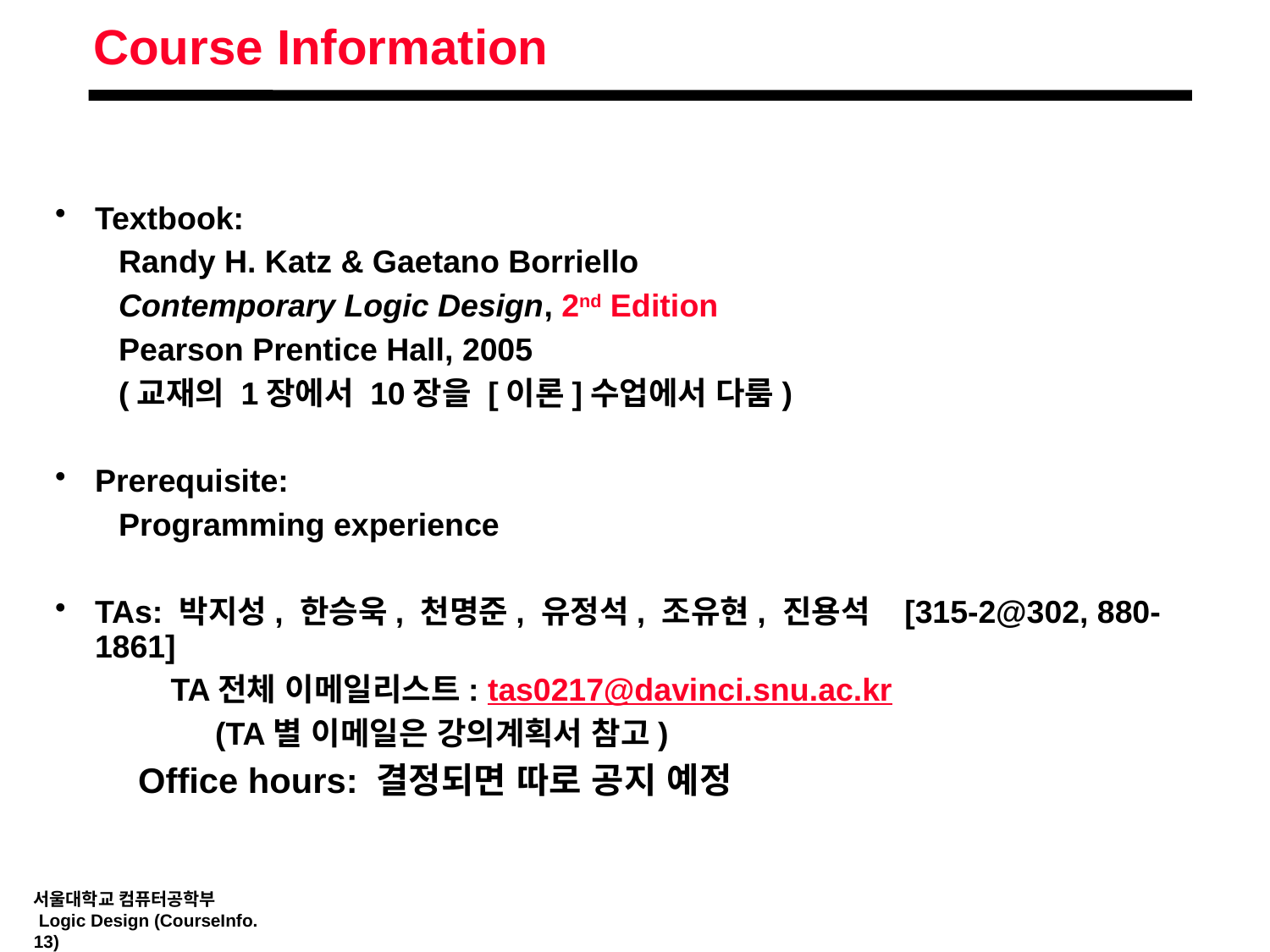

# Course Information

Textbook:
Randy H. Katz & Gaetano Borriello
Contemporary Logic Design, 2nd Edition
Pearson Prentice Hall, 2005
(교재의 1장에서 10장을 [이론]수업에서 다룸)

Prerequisite:
Programming experience

TAs: 박지성, 한승욱, 천명준, 유정석, 조유현, 진용석   [315-2@302, 880-1861]
             TA전체 이메일리스트: tas0217@davinci.snu.ac.kr
                  (TA별 이메일은 강의계획서 참고)
  Office hours: 결정되면 따로 공지 예정

서울대학교 컴퓨터공학부
 Logic Design (CourseInfo.13)